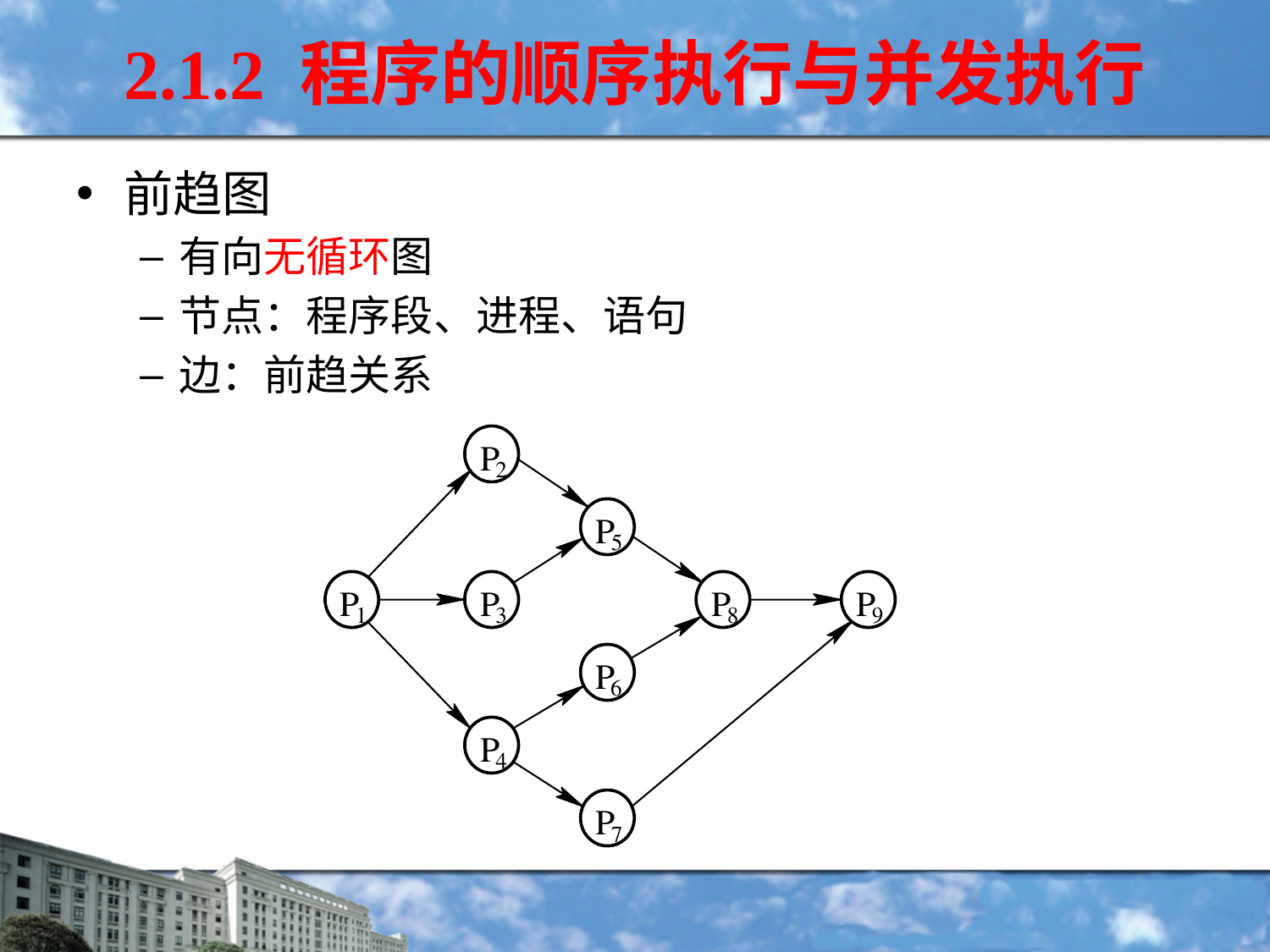

2.1.2 程序的顺序执行与并发执行
前趋图
有向无循环图
节点：程序段、进程、语句
边：前趋关系

P
2

P
5

P
P
P
P

1
3
8
9

P
6

P
4

P
7